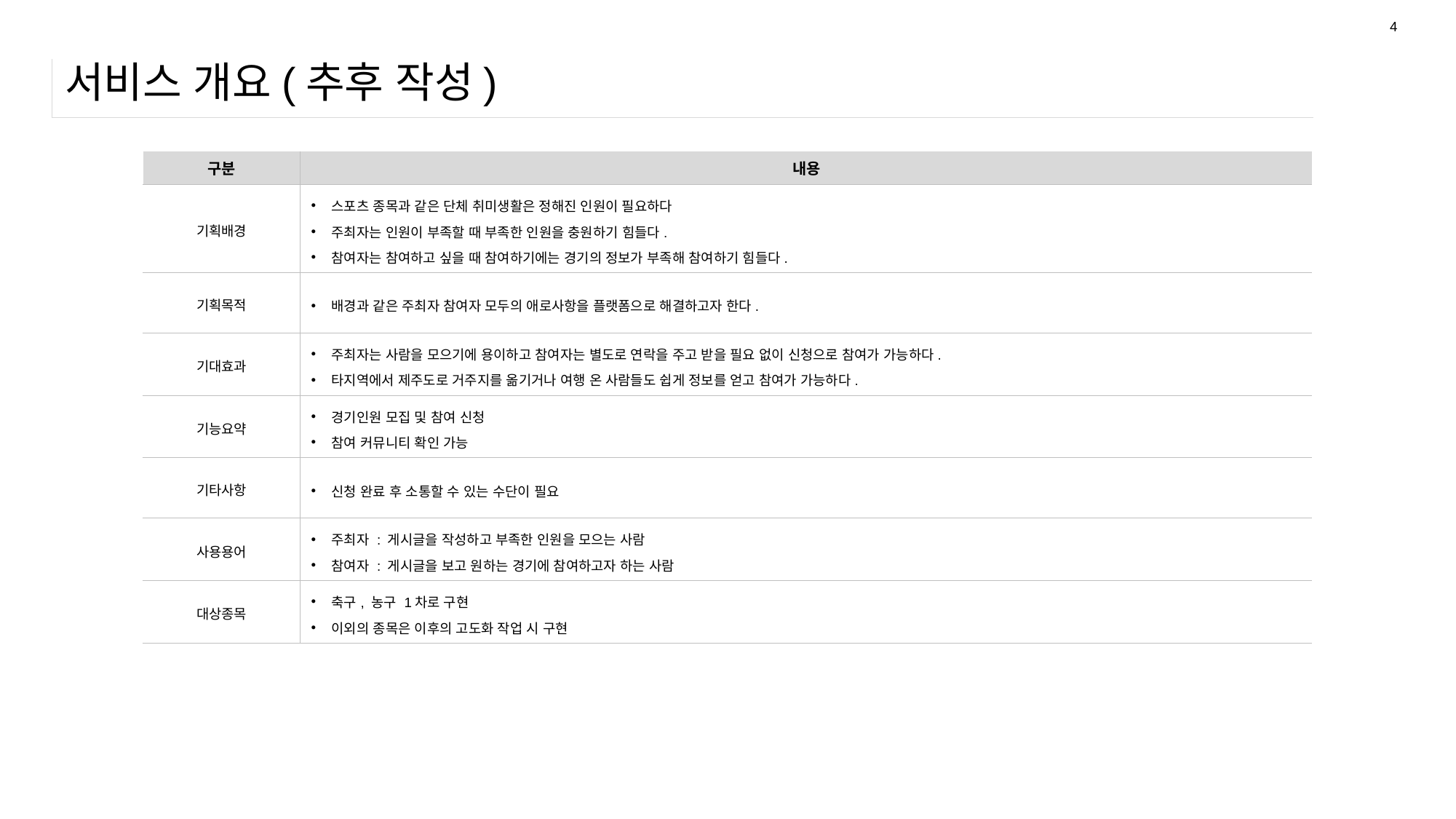

4
# 서비스 개요(추후 작성)
| 구분 | 내용 |
| --- | --- |
| 기획배경 | 스포츠 종목과 같은 단체 취미생활은 정해진 인원이 필요하다 주최자는 인원이 부족할 때 부족한 인원을 충원하기 힘들다. 참여자는 참여하고 싶을 때 참여하기에는 경기의 정보가 부족해 참여하기 힘들다. |
| 기획목적 | 배경과 같은 주최자 참여자 모두의 애로사항을 플랫폼으로 해결하고자 한다. |
| 기대효과 | 주최자는 사람을 모으기에 용이하고 참여자는 별도로 연락을 주고 받을 필요 없이 신청으로 참여가 가능하다. 타지역에서 제주도로 거주지를 옮기거나 여행 온 사람들도 쉽게 정보를 얻고 참여가 가능하다. |
| 기능요약 | 경기인원 모집 및 참여 신청 참여 커뮤니티 확인 가능 |
| 기타사항 | 신청 완료 후 소통할 수 있는 수단이 필요 |
| 사용용어 | 주최자 : 게시글을 작성하고 부족한 인원을 모으는 사람 참여자 : 게시글을 보고 원하는 경기에 참여하고자 하는 사람 |
| 대상종목 | 축구, 농구 1차로 구현 이외의 종목은 이후의 고도화 작업 시 구현 |